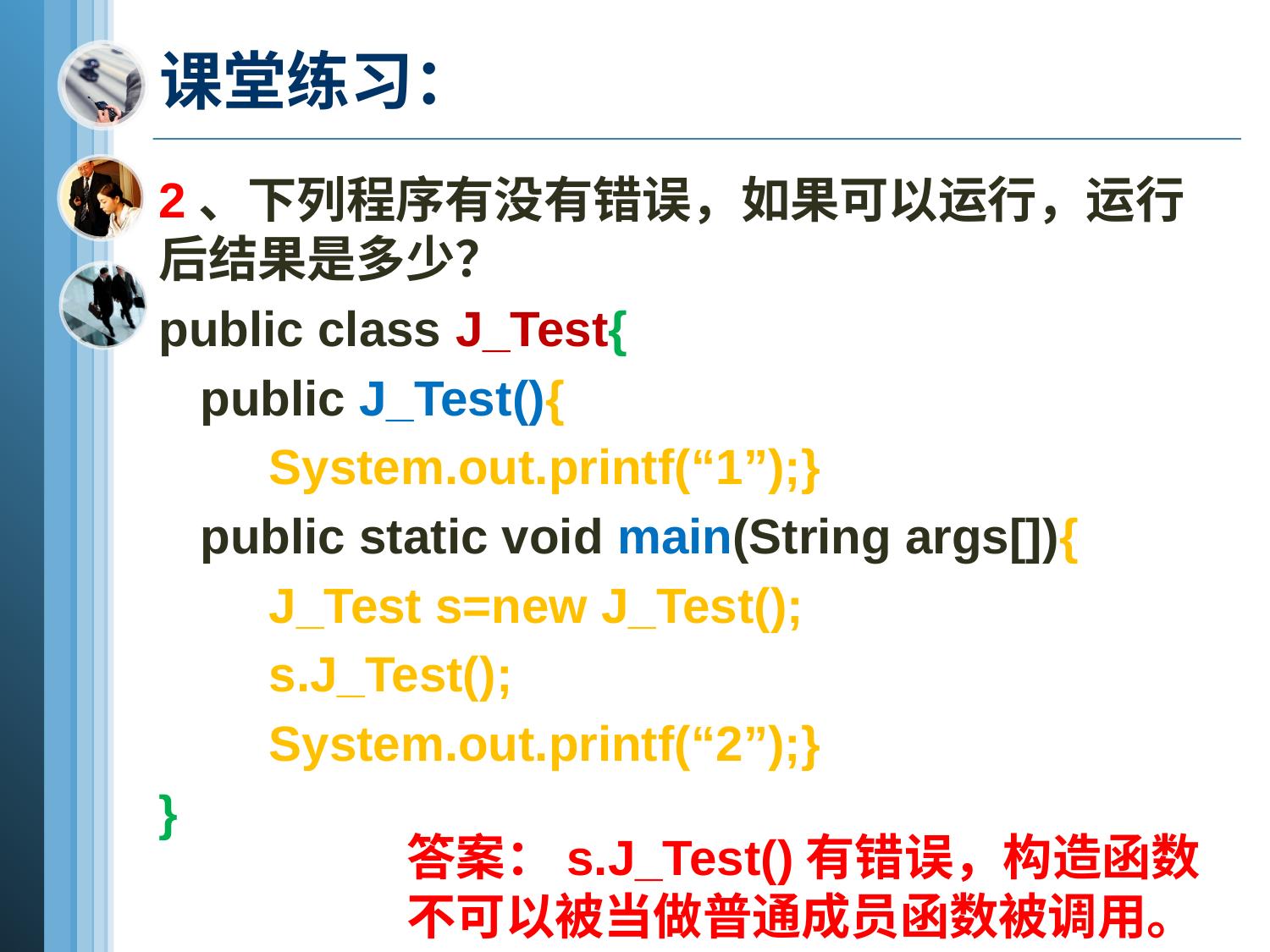

# 课堂练习：
2、下列程序有没有错误，如果可以运行，运行后结果是多少？
public class J_Test{
   public J_Test(){
        System.out.printf(“1”);}
   public static void main(String args[]){
        J_Test s=new J_Test();
        s.J_Test();
        System.out.printf(“2”);}
}
答案：s.J_Test()有错误，构造函数不可以被当做普通成员函数被调用。